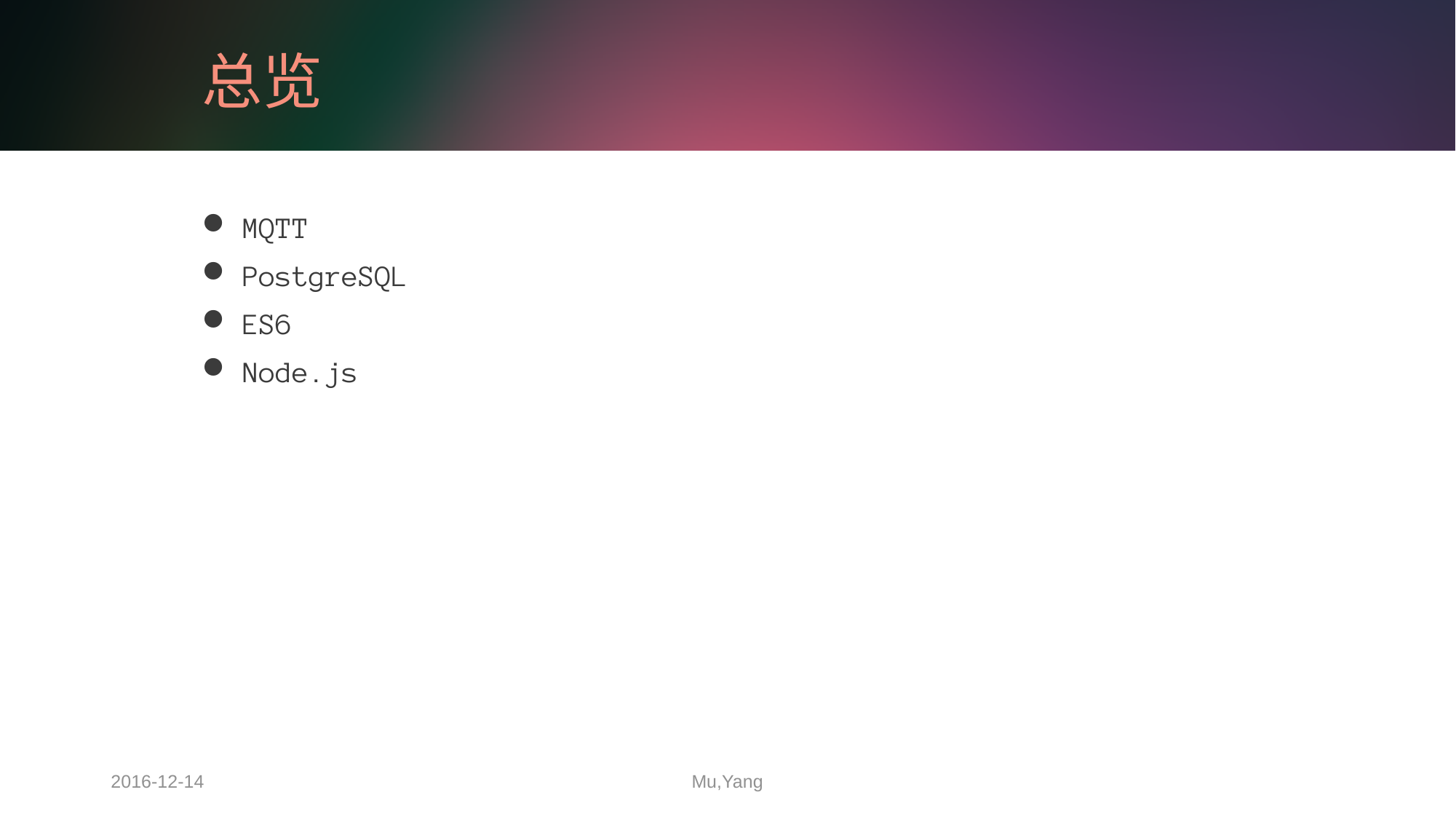

# 总览
MQTT
PostgreSQL
ES6
Node.js

2016-12-14
Mu,Yang
2